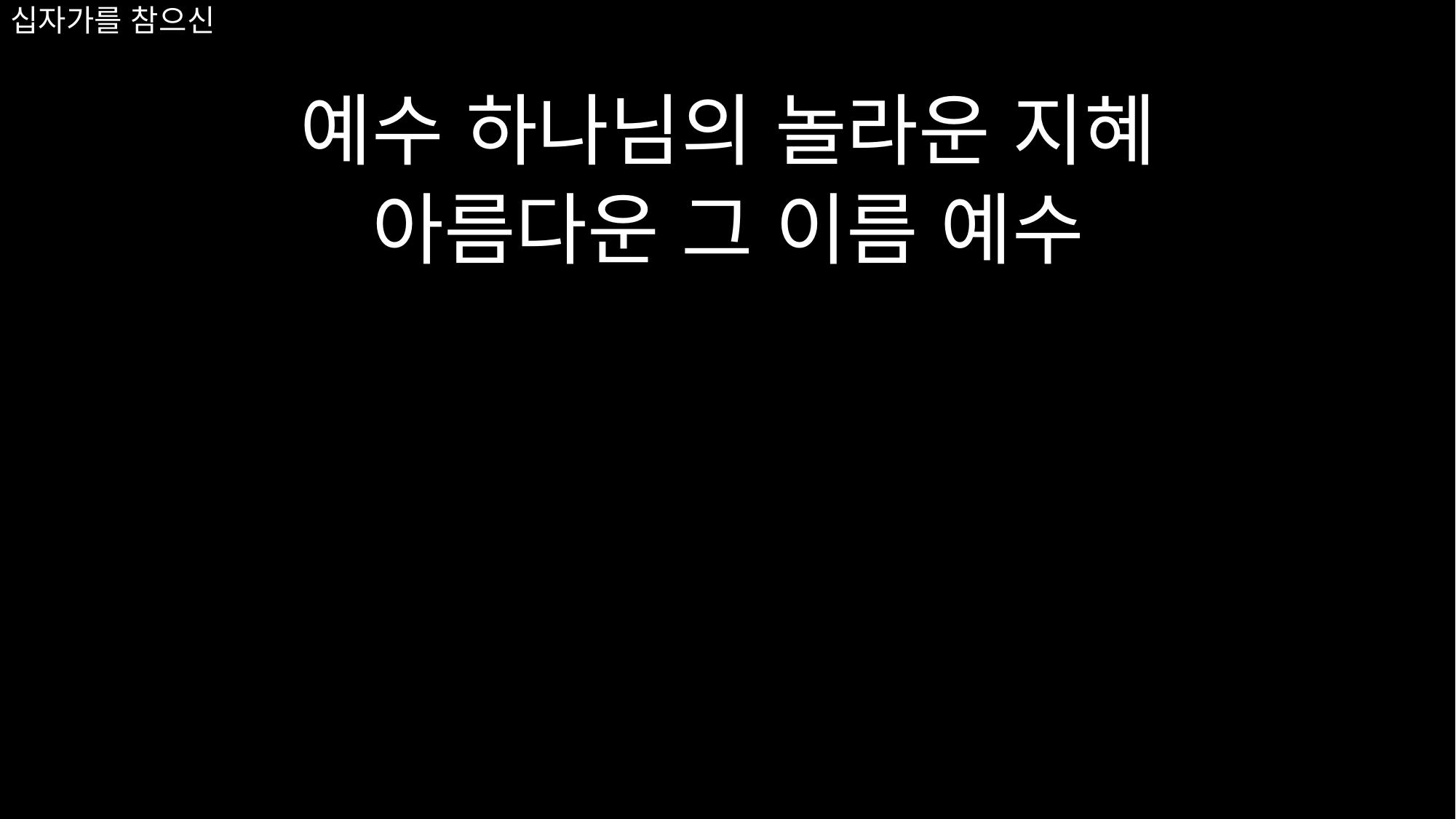

예수 하나님의 놀라운 지혜
아름다운 그 이름 예수

# 십자가를 참으신